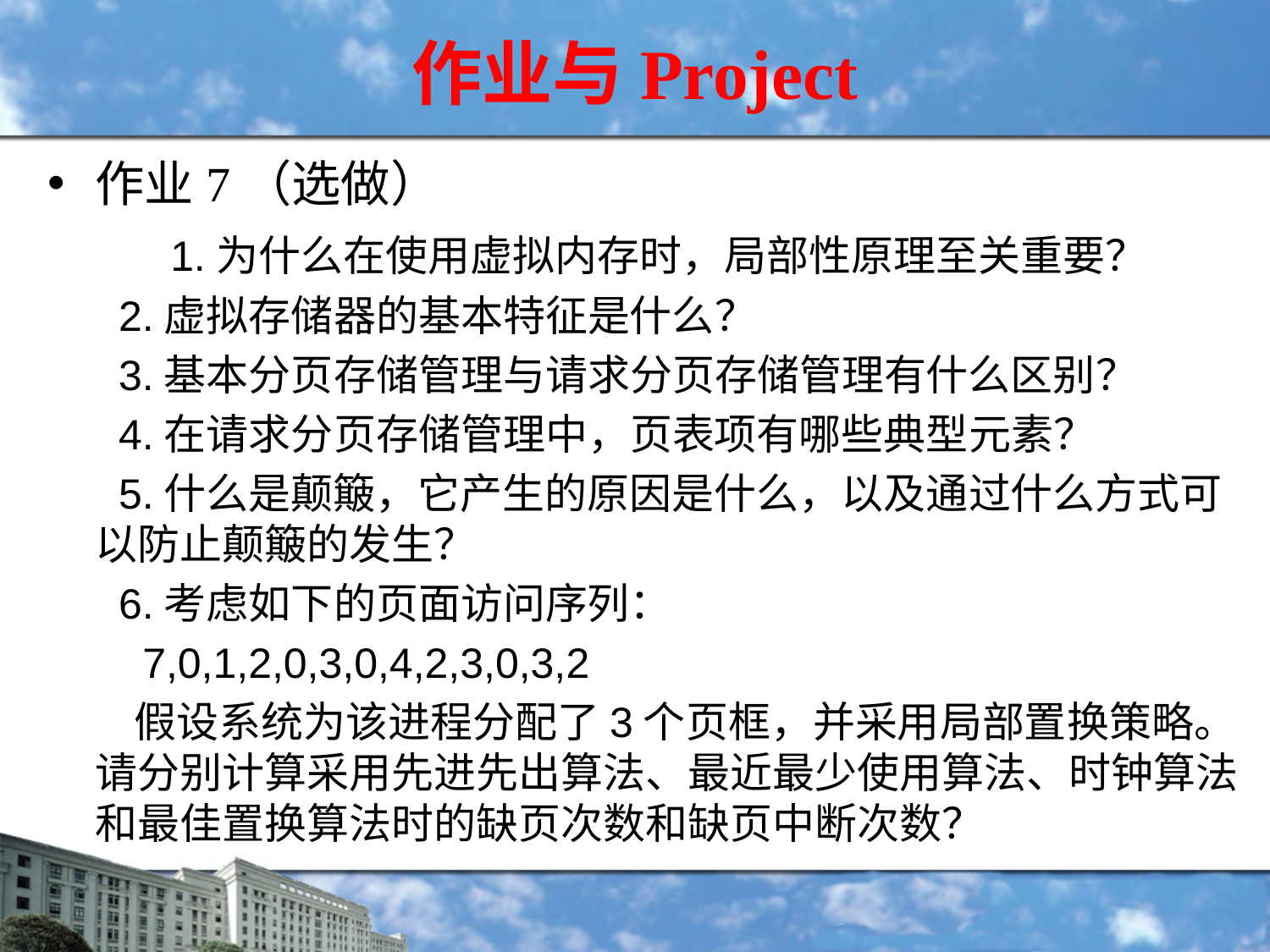

# 作业与Project
作业7（选做）
          1.为什么在使用虚拟内存时，局部性原理至关重要？
      2.虚拟存储器的基本特征是什么？
      3.基本分页存储管理与请求分页存储管理有什么区别？
      4.在请求分页存储管理中，页表项有哪些典型元素？
      5.什么是颠簸，它产生的原因是什么，以及通过什么方式可以防止颠簸的发生？
      6.考虑如下的页面访问序列：
        7,0,1,2,0,3,0,4,2,3,0,3,2
        假设系统为该进程分配了3个页框，并采用局部置换策略。请分别计算采用先进先出算法、最近最少使用算法、时钟算法和最佳置换算法时的缺页次数和缺页中断次数？